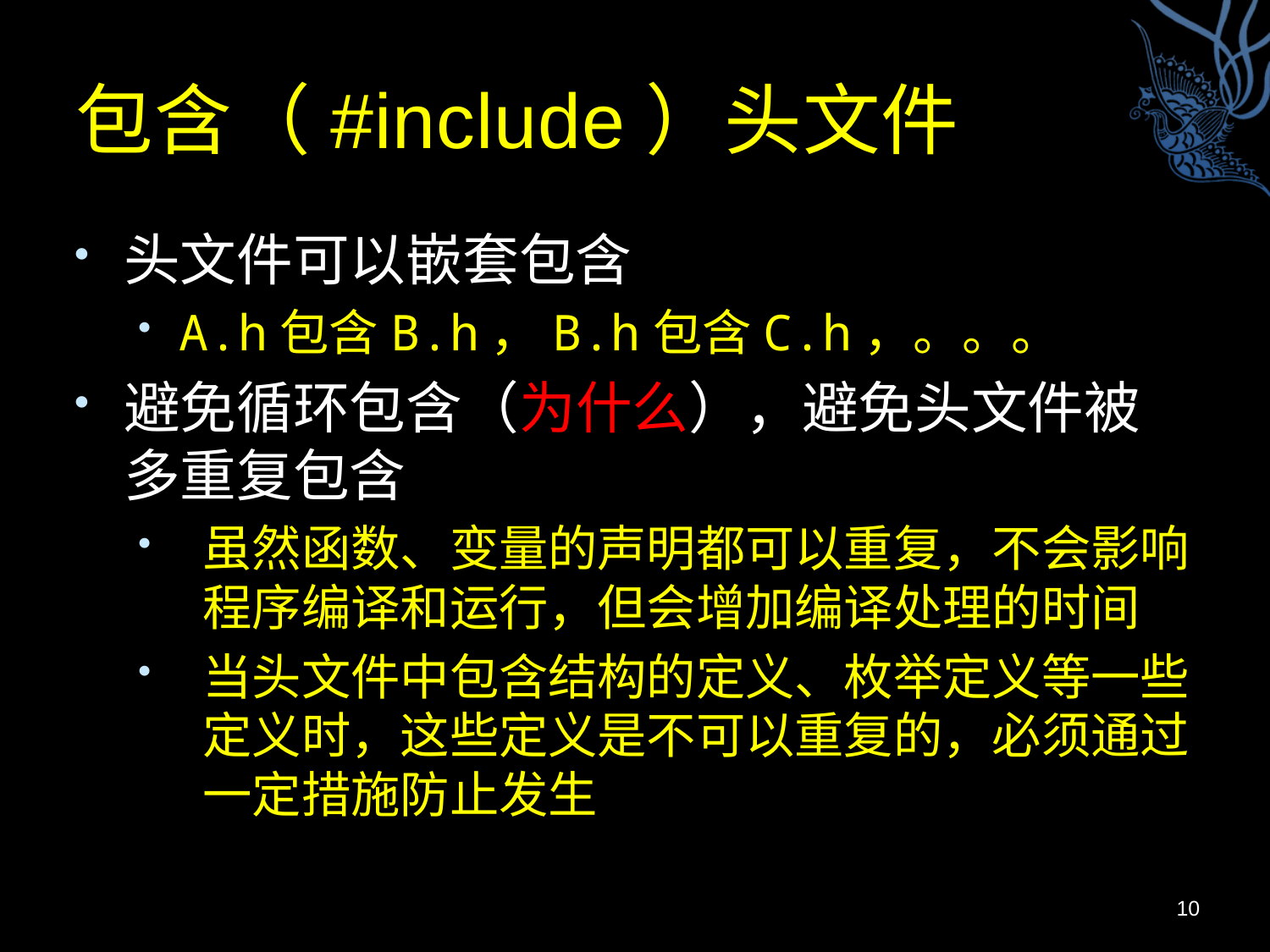

# 包含（#include）头文件
头文件可以嵌套包含
A.h包含B.h，B.h包含C.h，。。。
避免循环包含（为什么），避免头文件被多重复包含
虽然函数、变量的声明都可以重复，不会影响程序编译和运行，但会增加编译处理的时间
当头文件中包含结构的定义、枚举定义等一些定义时，这些定义是不可以重复的，必须通过一定措施防止发生

10